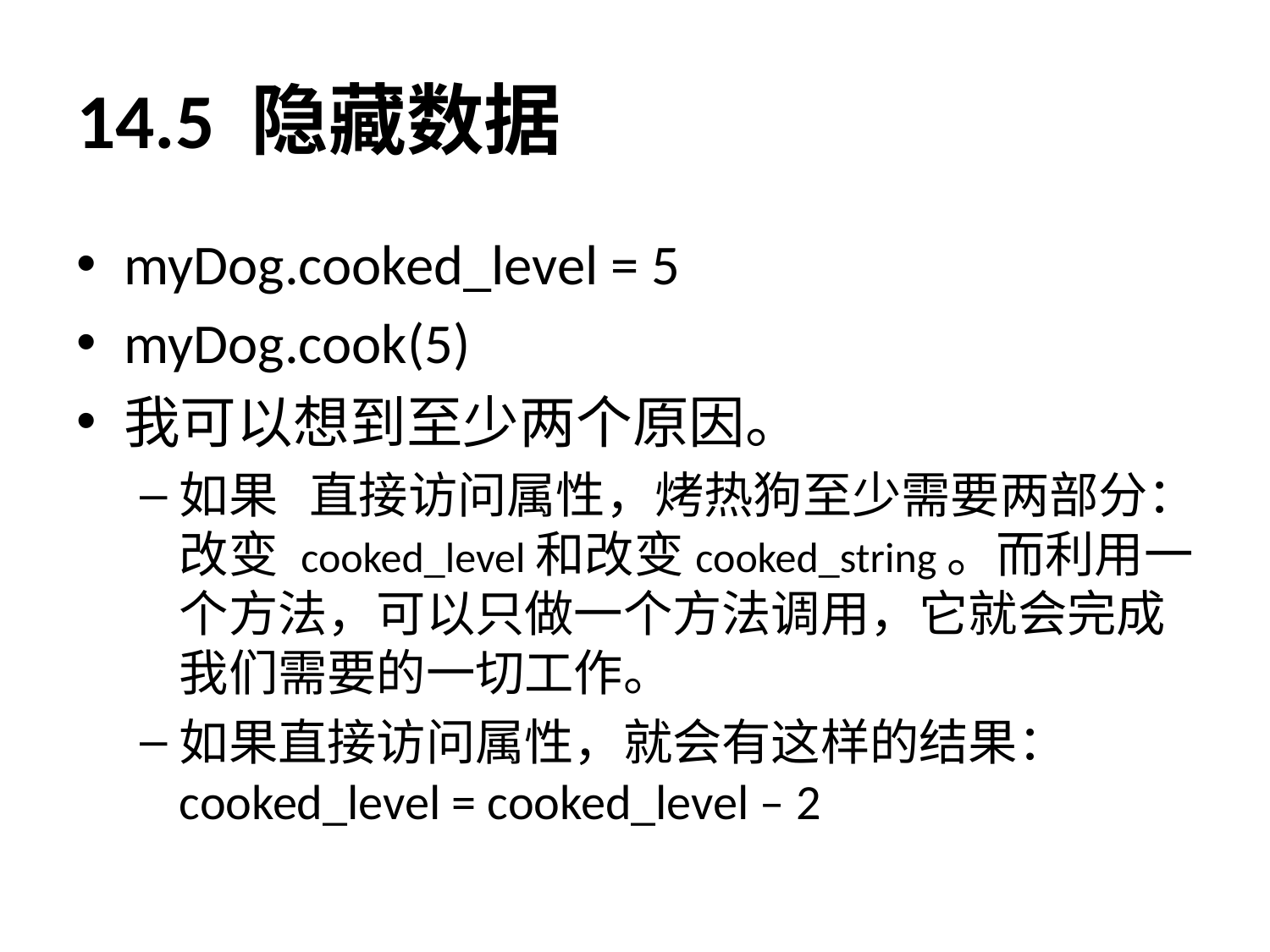

# 14.5 隐藏数据
myDog.cooked_level = 5
myDog.cook(5)
我可以想到至少两个原因。
如果 直接访问属性，烤热狗至少需要两部分：改变 cooked_level和改变cooked_string。而利用一个方法，可以只做一个方法调用，它就会完成我们需要的一切工作。
如果直接访问属性，就会有这样的结果：cooked_level = cooked_level – 2